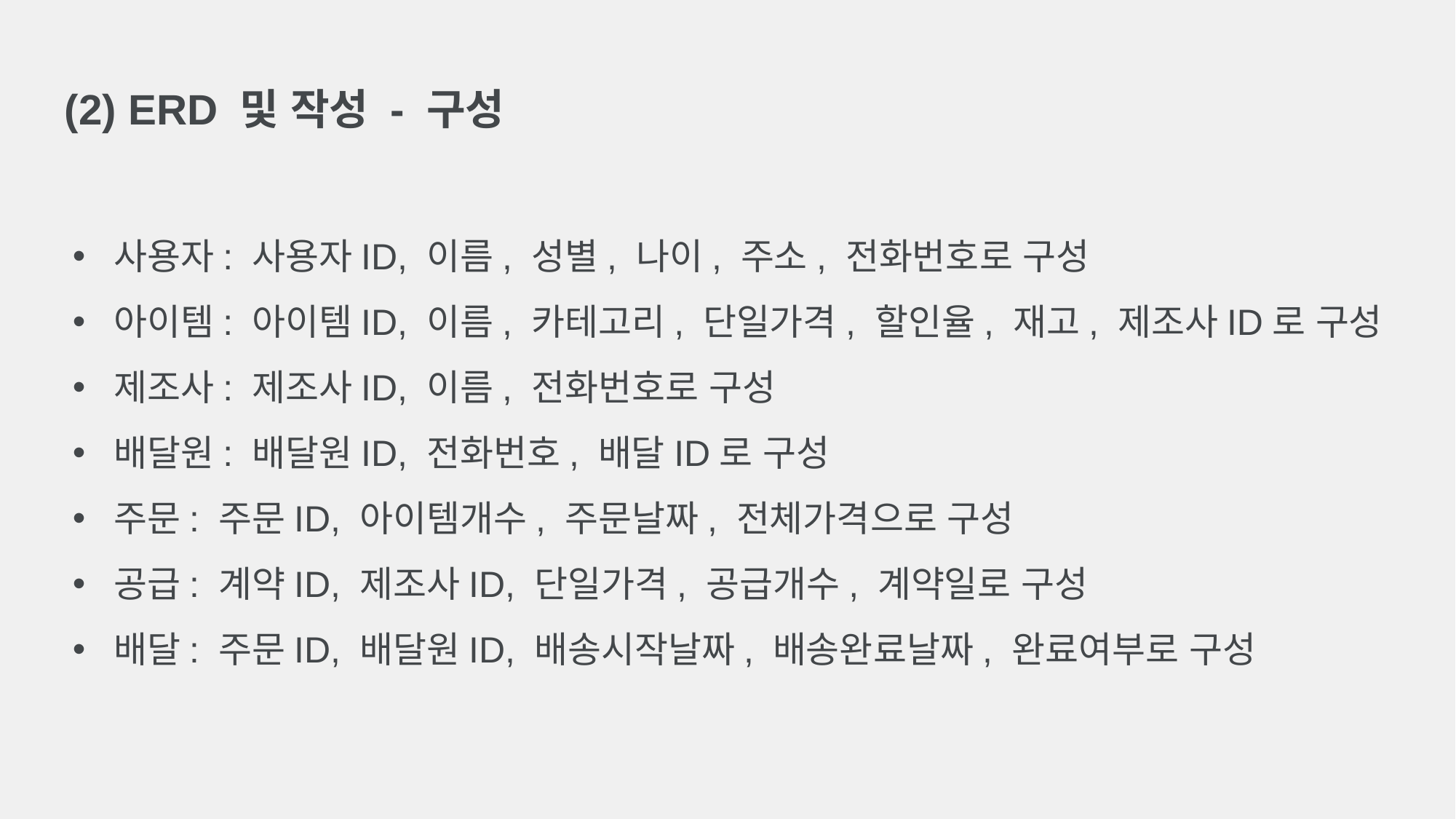

(2) ERD 및 작성 - 구성
사용자: 사용자ID, 이름, 성별, 나이, 주소, 전화번호로 구성
아이템: 아이템ID, 이름, 카테고리, 단일가격, 할인율, 재고, 제조사ID로 구성
제조사: 제조사ID, 이름, 전화번호로 구성
배달원: 배달원ID, 전화번호, 배달ID로 구성
주문: 주문ID, 아이템개수, 주문날짜, 전체가격으로 구성
공급: 계약ID, 제조사ID, 단일가격, 공급개수, 계약일로 구성
배달: 주문ID, 배달원ID, 배송시작날짜, 배송완료날짜, 완료여부로 구성